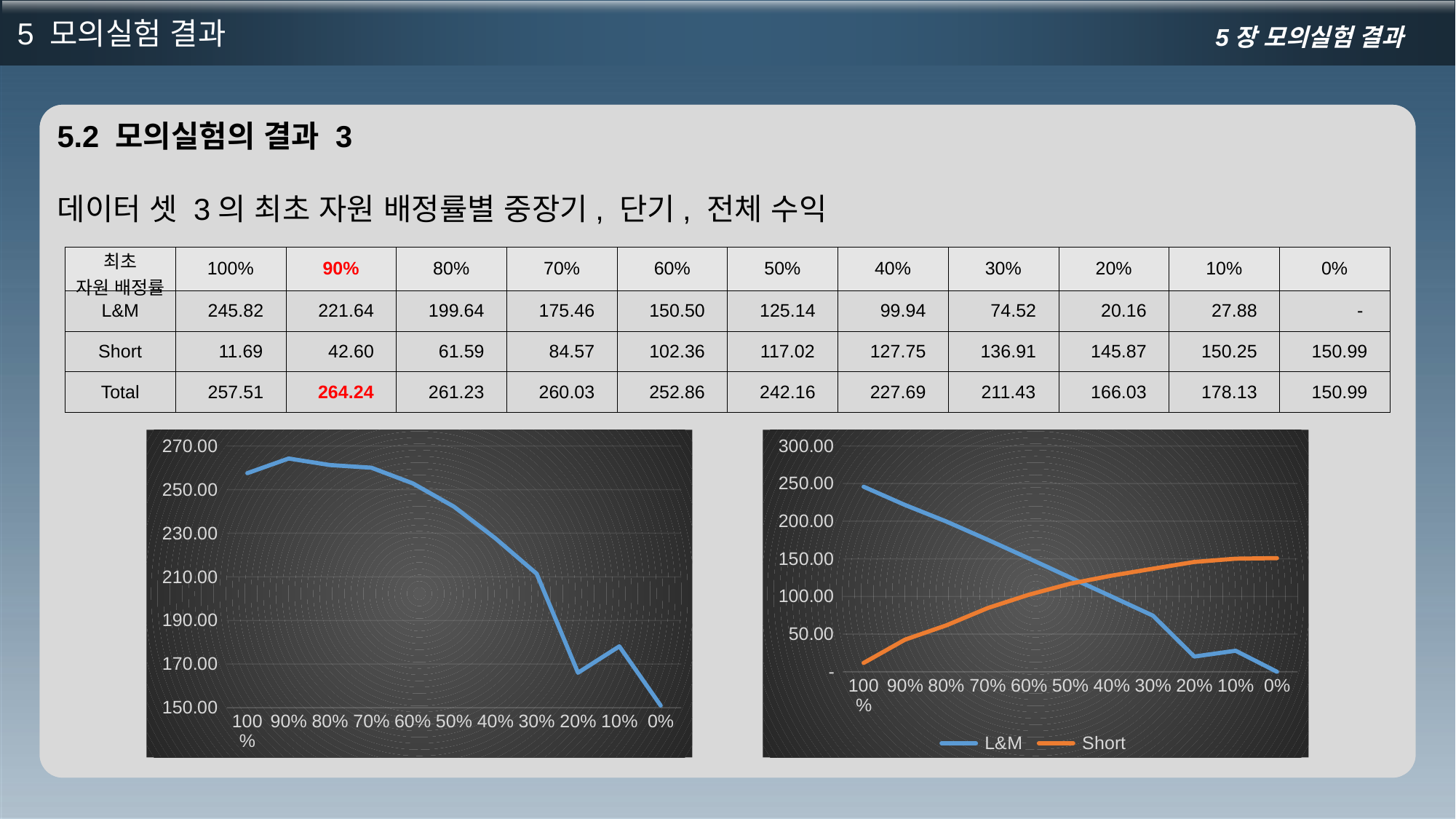

5 모의실험 결과
5장 모의실험 결과
5.2 모의실험의 결과 3

데이터 셋 3의 최초 자원 배정률별 중장기, 단기, 전체 수익

| 최초 자원 배정률 | 100% | 90% | 80% | 70% | 60% | 50% | 40% | 30% | 20% | 10% | 0% |
| --- | --- | --- | --- | --- | --- | --- | --- | --- | --- | --- | --- |
| L&M | 245.82 | 221.64 | 199.64 | 175.46 | 150.50 | 125.14 | 99.94 | 74.52 | 20.16 | 27.88 | - |
| Short | 11.69 | 42.60 | 61.59 | 84.57 | 102.36 | 117.02 | 127.75 | 136.91 | 145.87 | 150.25 | 150.99 |
| Total | 257.51 | 264.24 | 261.23 | 260.03 | 252.86 | 242.16 | 227.69 | 211.43 | 166.03 | 178.13 | 150.99 |

### Chart

| Category |  Total  |
|---|---|
| 1 | 257.51396800000003 |
| 0.9 | 264.23786000000007 |
| 0.8 | 261.2341180000002 |
| 0.7 | 260.02839600000027 |
| 0.6 | 252.86315999999943 |
| 0.5 | 242.15995800000042 |
| 0.4 | 227.68687200000022 |
| 0.3 | 211.43184399999922 |
| 0.2 | 166.02708199999992 |
| 0.1 | 178.12633599999972 |
| 0 | 150.9853419999999 |

### Chart

| Category |  L&M  |  Short  |
|---|---|---|
| 1 | 245.82000000000005 | 11.693968000000002 |
| 0.9 | 221.64000000000004 | 42.597860000000054 |
| 0.8 | 199.64000000000004 | 61.59411800000016 |
| 0.7 | 175.46000000000004 | 84.5683960000002 |
| 0.6 | 150.5 | 102.36315999999944 |
| 0.5 | 125.14000000000001 | 117.0199580000004 |
| 0.4 | 99.94000000000001 | 127.74687200000021 |
| 0.3 | 74.52000000000001 | 136.9118439999992 |
| 0.2 | 20.160000000000004 | 145.86708199999993 |
| 0.1 | 27.880000000000003 | 150.24633599999973 |
| 0 | 0.0 | 150.9853419999999 |